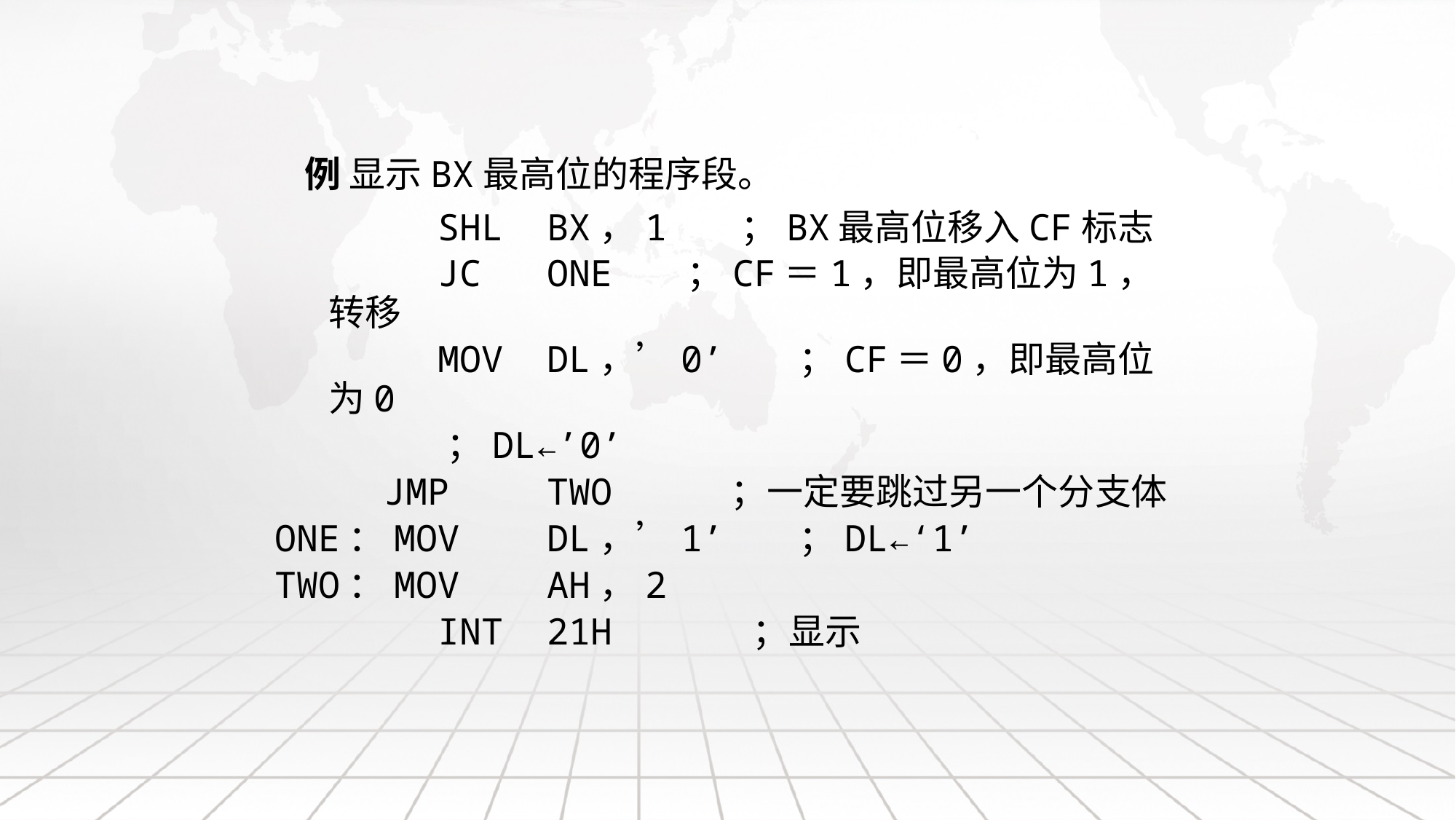

例 显示BX最高位的程序段。
    	SHL	BX，1   ；BX最高位移入CF标志
    	JC	ONE   ；CF＝1，即最高位为1，转移
    	MOV	DL，’0’   ；CF＝0，即最高位为0
                    ；DL←’0’
     JMP	TWO     ；一定要跳过另一个分支体
ONE：MOV	DL，’1’   ；DL←‘1’
TWO：MOV	AH，2
    	INT	21H      ；显示